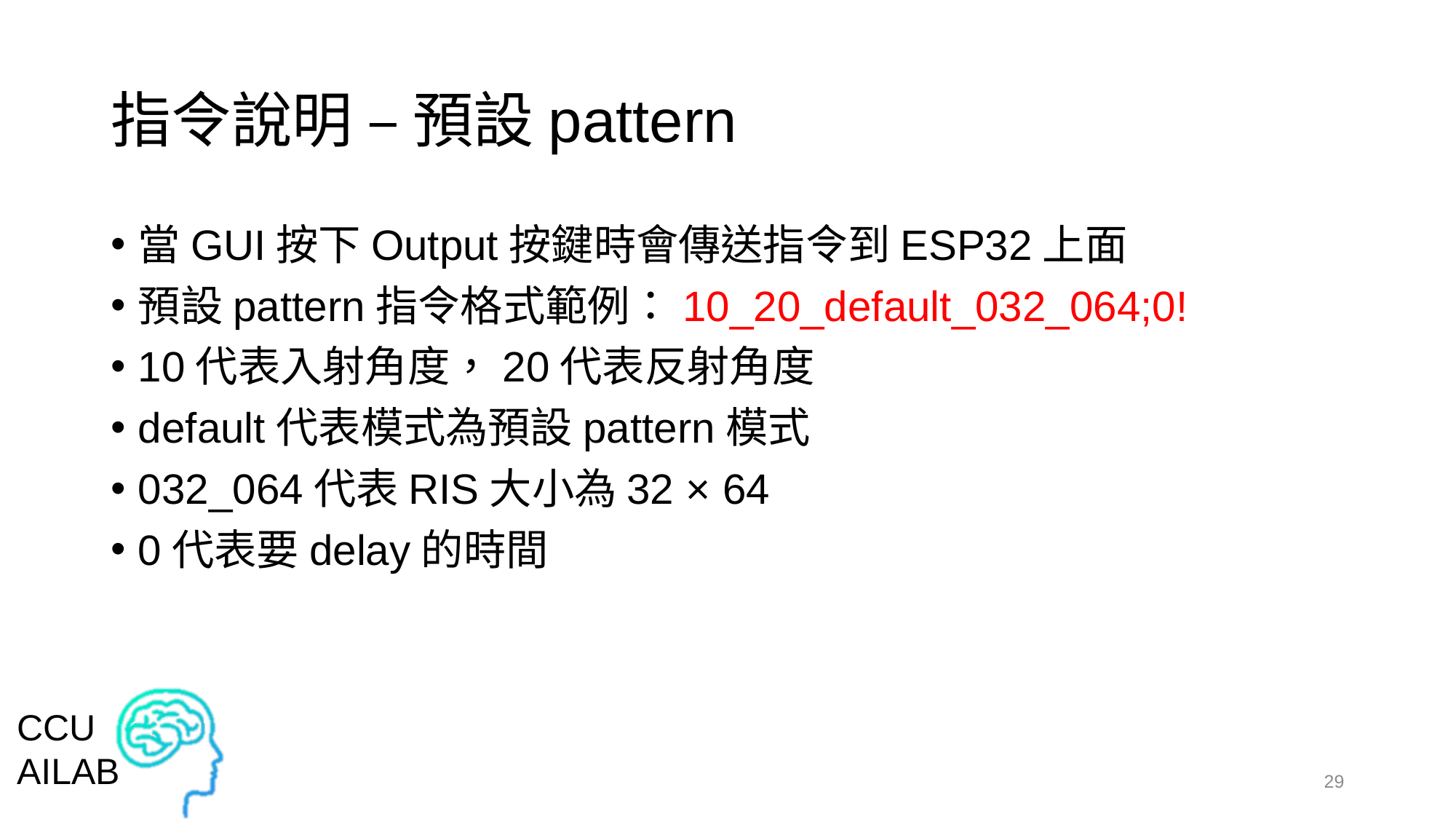

# 指令說明 – 預設pattern
當GUI按下Output按鍵時會傳送指令到ESP32上面
預設pattern指令格式範例：10_20_default_032_064;0!
10代表入射角度，20代表反射角度
default代表模式為預設pattern模式
032_064代表RIS大小為32 × 64
0代表要delay的時間
29